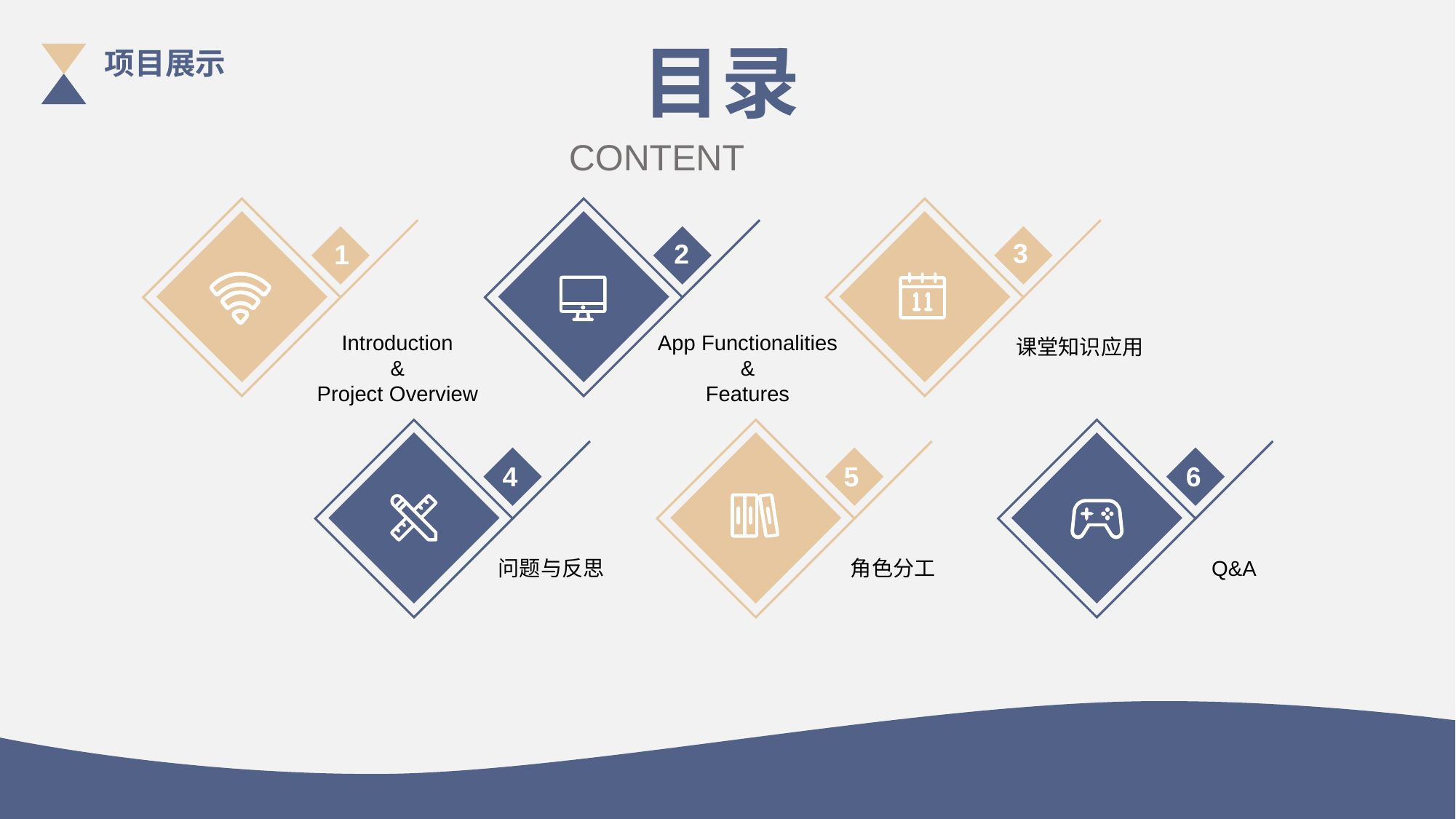

目录
项目展示

CONTENT

3
2
1

Introduction
&
Project Overview
App Functionalities
&
Features
课堂知识应用

6
4
5

Q&A
问题与反思
角色分工